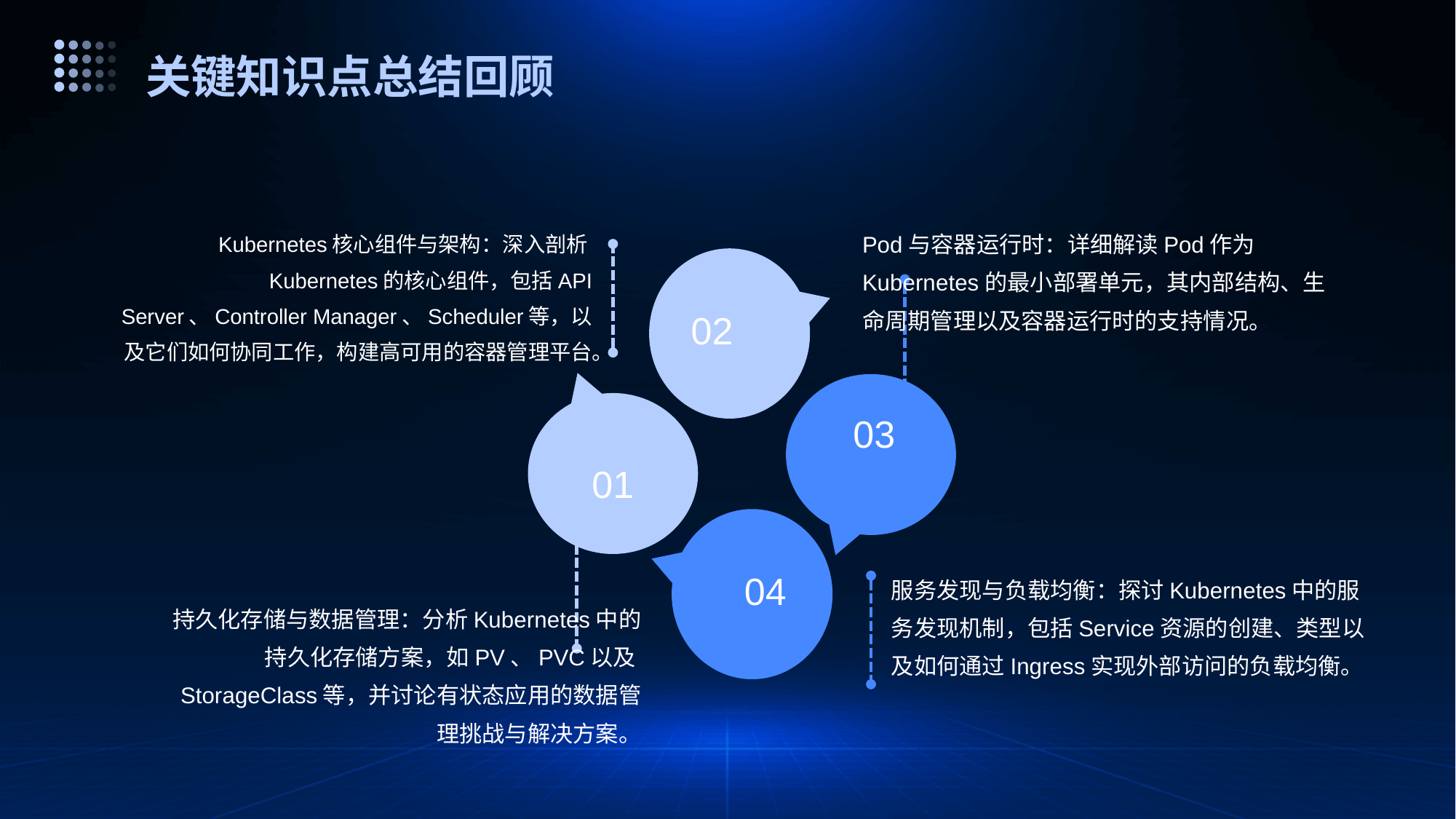

关键知识点总结回顾

Pod与容器运行时：详细解读Pod作为Kubernetes的最小部署单元，其内部结构、生命周期管理以及容器运行时的支持情况。
Kubernetes核心组件与架构：深入剖析Kubernetes的核心组件，包括API Server、Controller Manager、Scheduler等，以及它们如何协同工作，构建高可用的容器管理平台。

02

03
01

服务发现与负载均衡：探讨Kubernetes中的服务发现机制，包括Service资源的创建、类型以及如何通过Ingress实现外部访问的负载均衡。
04
持久化存储与数据管理：分析Kubernetes中的持久化存储方案，如PV、PVC以及StorageClass等，并讨论有状态应用的数据管理挑战与解决方案。